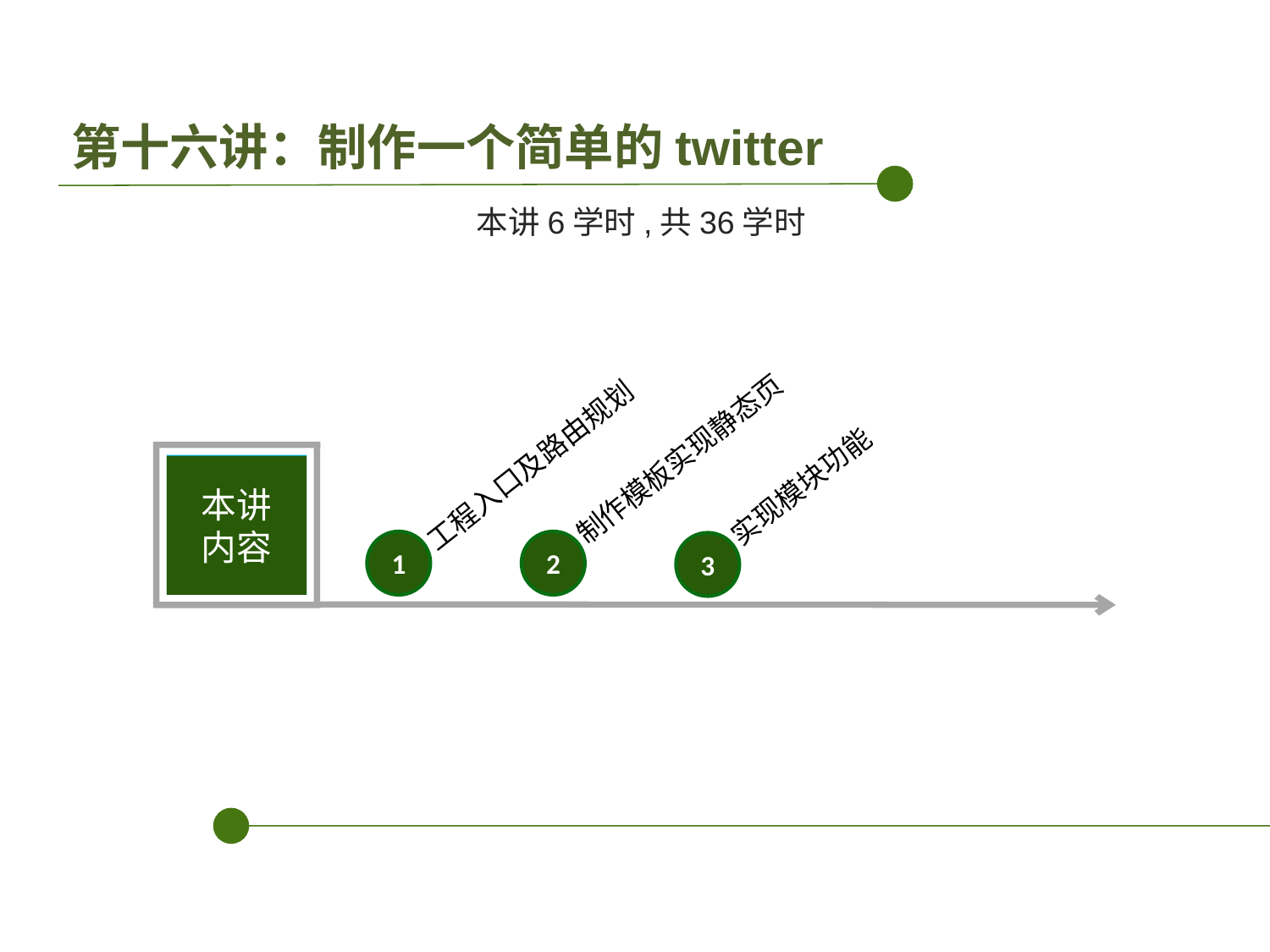

第十六讲：制作一个简单的twitter

本讲6学时,共36学时

工程入口及路由规划
1
实现模块功能
3
制作模板实现静态页
2

培训机构
本讲
内容